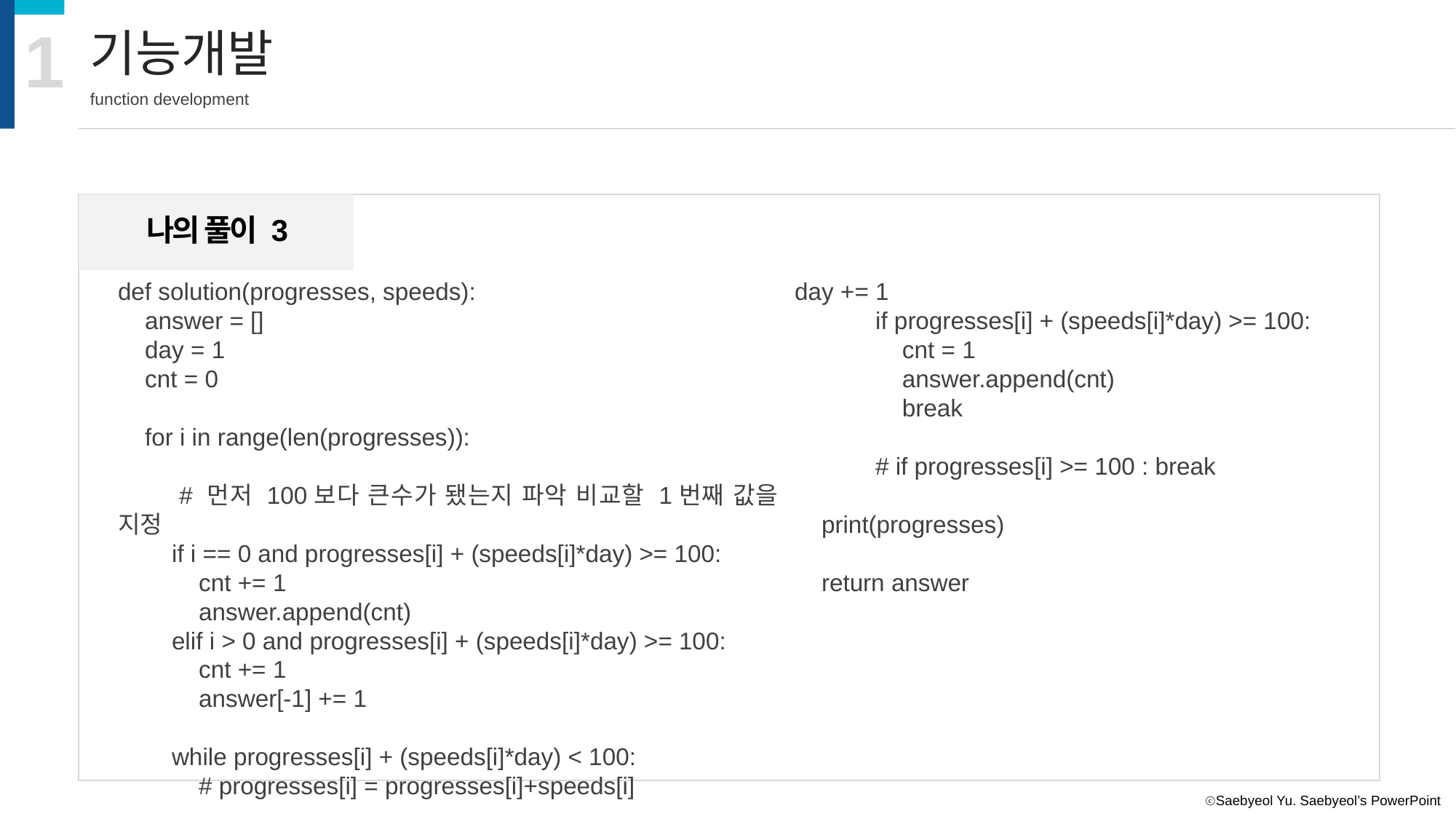

1
기능개발
function development

나의 풀이 3
def solution(progresses, speeds):
    answer = []
    day = 1
    cnt = 0

    for i in range(len(progresses)):

        # 먼저 100보다 큰수가 됐는지 파악 비교할 1번째 값을 지정
        if i == 0 and progresses[i] + (speeds[i]*day) >= 100:
            cnt += 1
            answer.append(cnt)
        elif i > 0 and progresses[i] + (speeds[i]*day) >= 100:
            cnt += 1
            answer[-1] += 1

        while progresses[i] + (speeds[i]*day) < 100:
            # progresses[i] = progresses[i]+speeds[i]
day += 1
            if progresses[i] + (speeds[i]*day) >= 100:
                cnt = 1
                answer.append(cnt)
                break

            # if progresses[i] >= 100 : break

    print(progresses)

    return answer